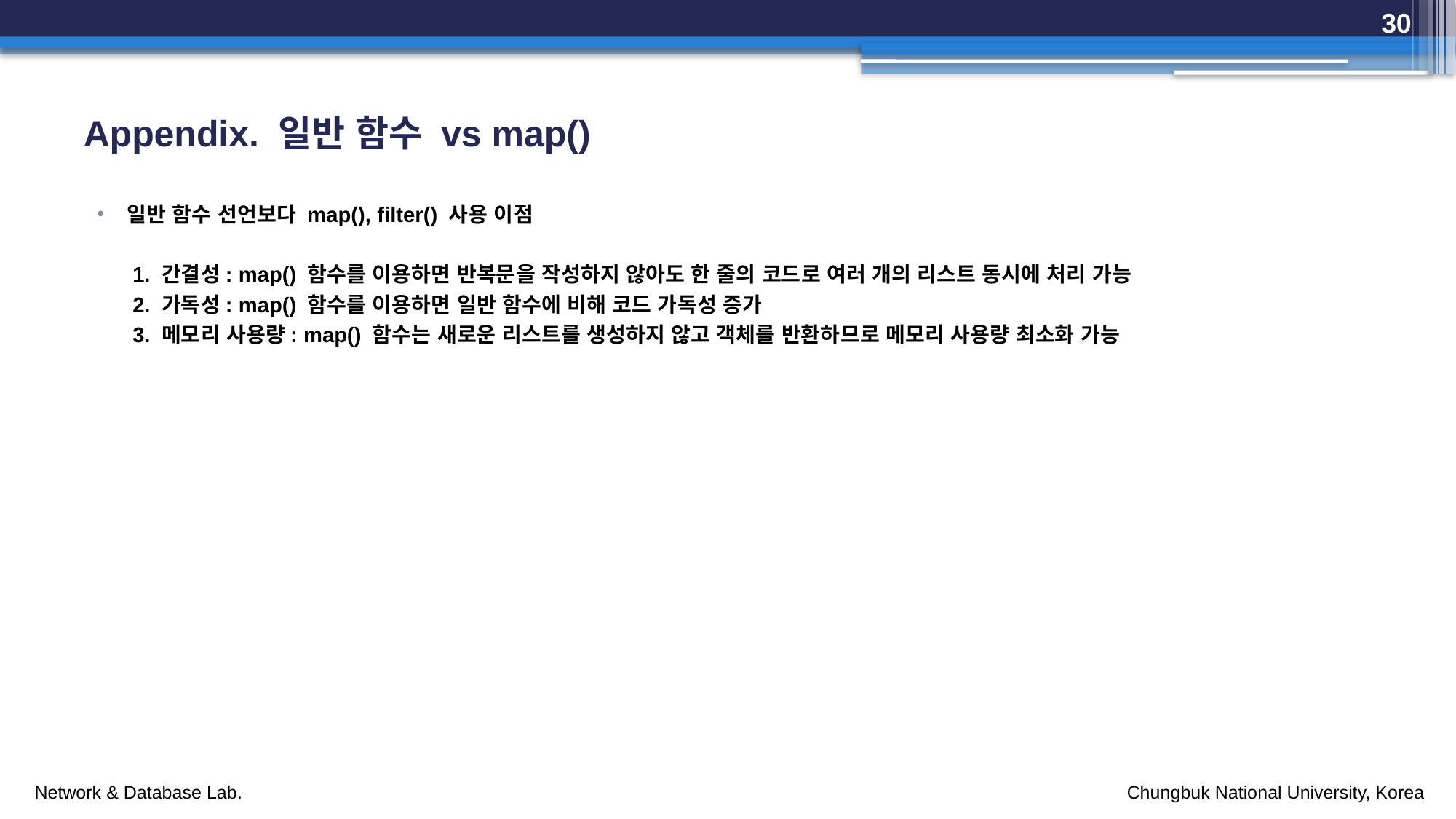

30
# Appendix. 일반 함수 vs map()
일반 함수 선언보다 map(), filter() 사용 이점

      1. 간결성: map() 함수를 이용하면 반복문을 작성하지 않아도 한 줄의 코드로 여러 개의 리스트 동시에 처리 가능
      2. 가독성: map() 함수를 이용하면 일반 함수에 비해 코드 가독성 증가
      3. 메모리 사용량: map() 함수는 새로운 리스트를 생성하지 않고 객체를 반환하므로 메모리 사용량 최소화 가능